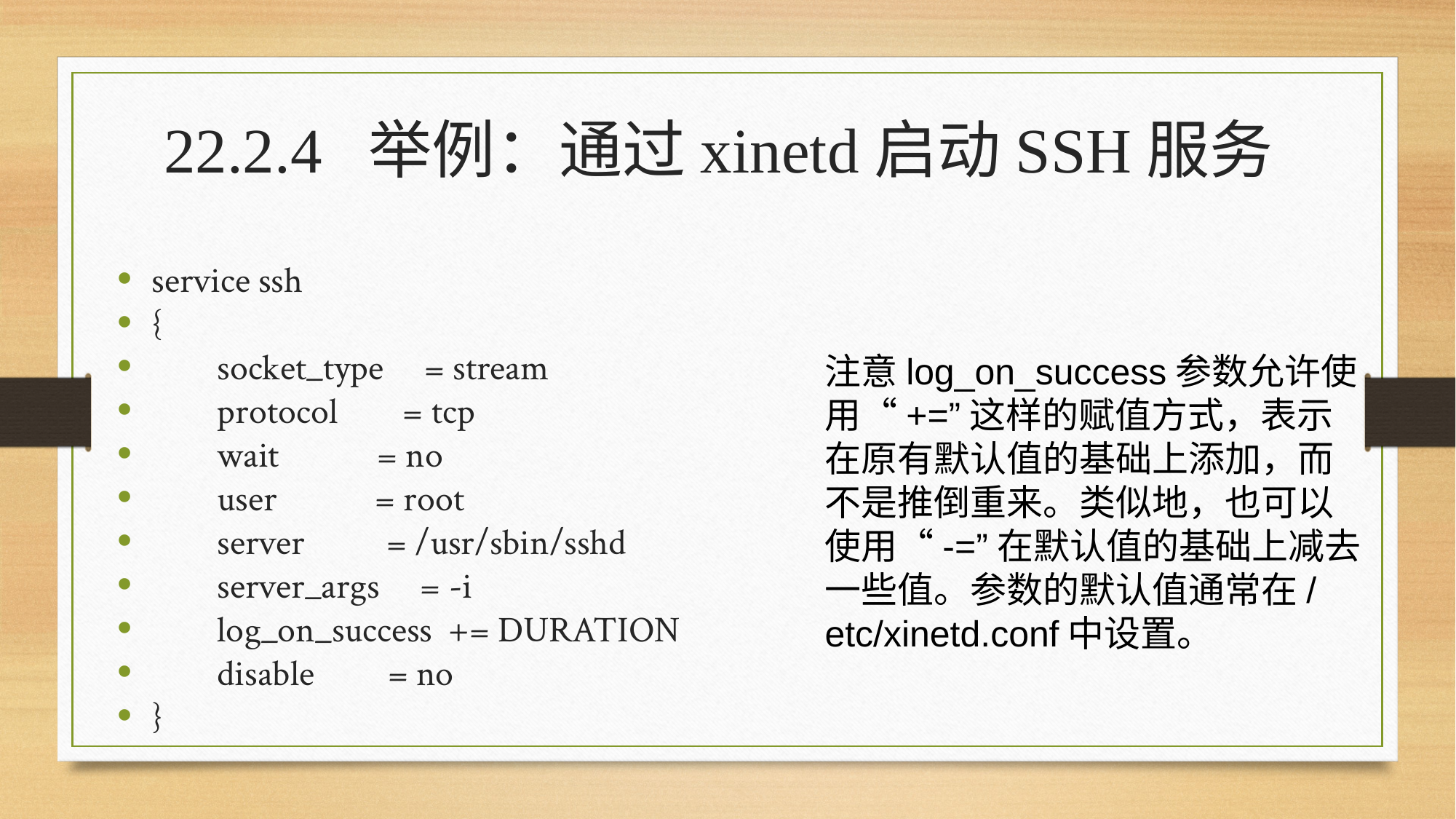

# 22.2.4  举例：通过xinetd启动SSH服务
service ssh
{
        socket_type     = stream
        protocol        = tcp
        wait            = no
        user            = root
        server          = /usr/sbin/sshd
        server_args     = -i
        log_on_success  += DURATION
        disable         = no
}
注意log_on_success参数允许使用“+=”这样的赋值方式，表示在原有默认值的基础上添加，而不是推倒重来。类似地，也可以使用“-=”在默认值的基础上减去一些值。参数的默认值通常在/etc/xinetd.conf中设置。